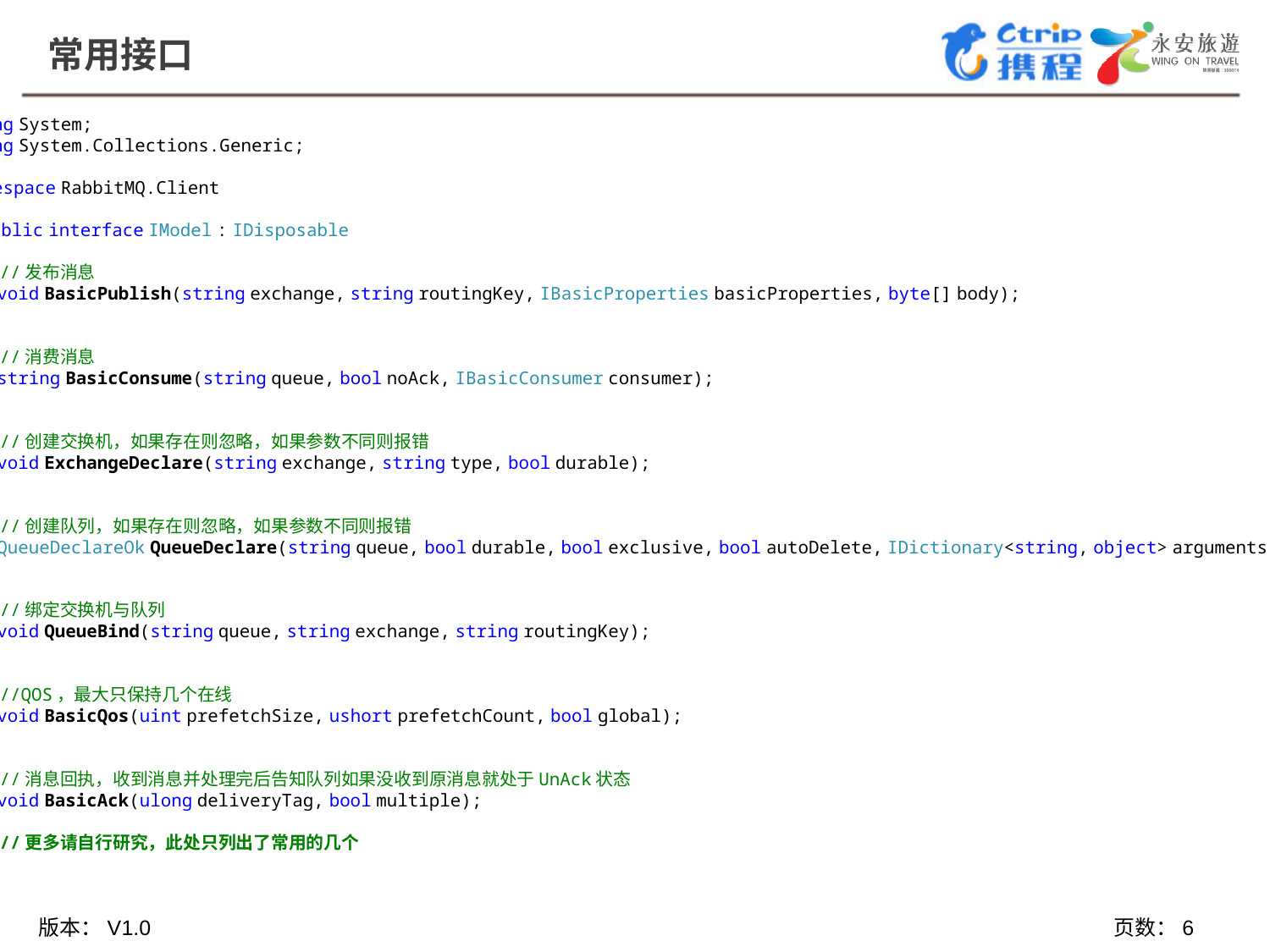

常用接口
using System;
using System.Collections.Generic;
namespace RabbitMQ.Client
{
    public interface IModel : IDisposable
    {
        //发布消息
        void BasicPublish(string exchange, string routingKey, IBasicProperties basicProperties, byte[] body);

        //消费消息
        string BasicConsume(string queue, bool noAck, IBasicConsumer consumer);
        //创建交换机，如果存在则忽略，如果参数不同则报错
        void ExchangeDeclare(string exchange, string type, bool durable);
        //创建队列，如果存在则忽略，如果参数不同则报错
        QueueDeclareOk QueueDeclare(string queue, bool durable, bool exclusive, bool autoDelete, IDictionary<string, object> arguments);
        //绑定交换机与队列
        void QueueBind(string queue, string exchange, string routingKey);
        //QOS，最大只保持几个在线
        void BasicQos(uint prefetchSize, ushort prefetchCount, bool global);
        //消息回执，收到消息并处理完后告知队列如果没收到原消息就处于UnAck状态
        void BasicAck(ulong deliveryTag, bool multiple);
        //更多请自行研究，此处只列出了常用的几个
    }
}